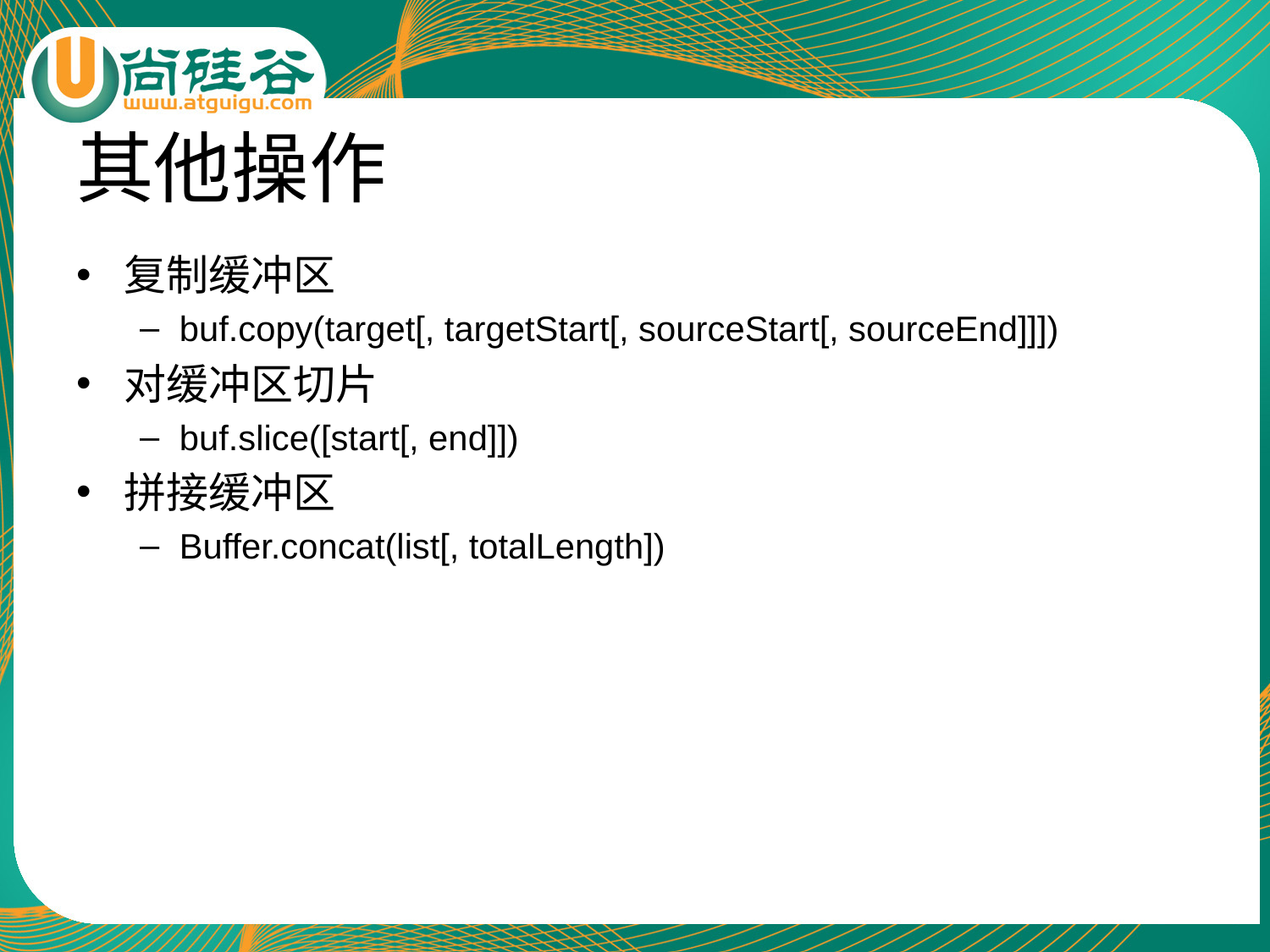

# 其他操作
复制缓冲区
buf.copy(target[, targetStart[, sourceStart[, sourceEnd]]])
对缓冲区切片
buf.slice([start[, end]])
拼接缓冲区
Buffer.concat(list[, totalLength])